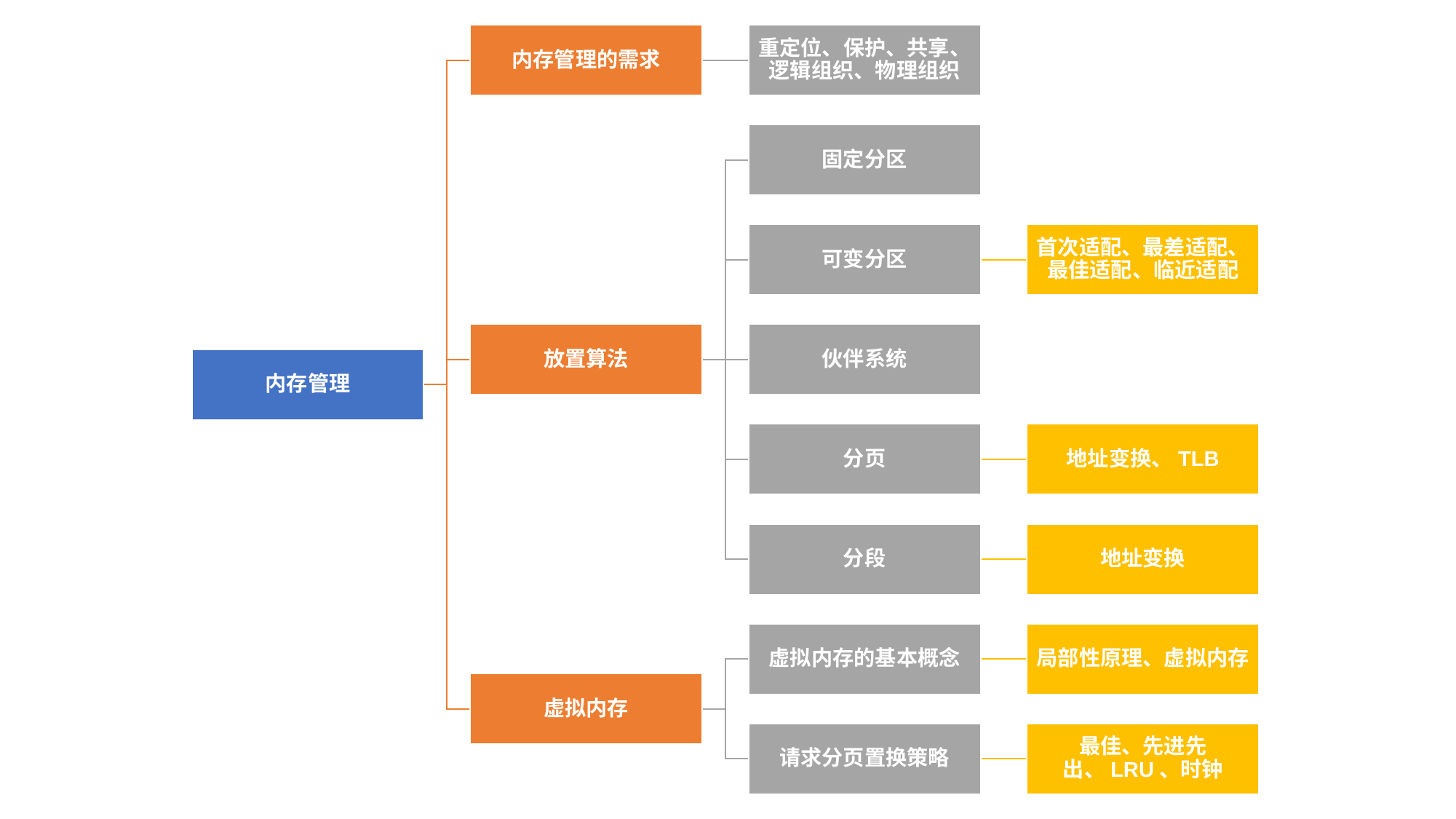

内存管理
内存管理的需求
重定位、保护、共享、逻辑组织、物理组织
放置算法
固定分区
可变分区
首次适配、最差适配、最佳适配、临近适配
伙伴系统
分页
地址变换、TLB
分段
地址变换
虚拟内存
虚拟内存的基本概念
局部性原理、虚拟内存
请求分页置换策略
最佳、先进先出、LRU、时钟